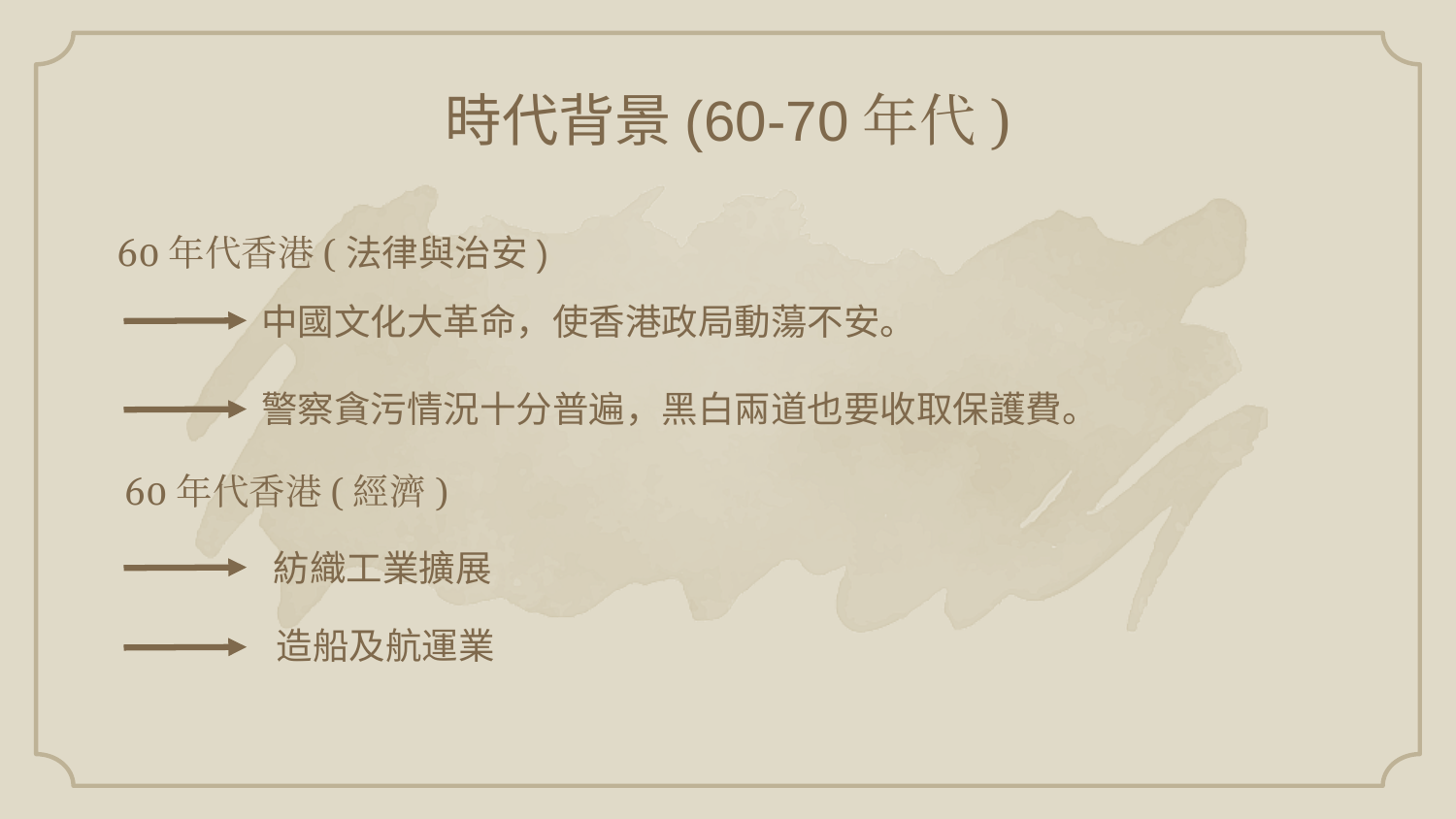

時代背景(60-70年代)

60年代香港(法律與治安)

中國文化大革命，使香港政局動蕩不安。

警察貪污情況十分普遍，黑白兩道也要收取保護費。

60年代香港(經濟)
                紡織工業擴展
              造船及航運業